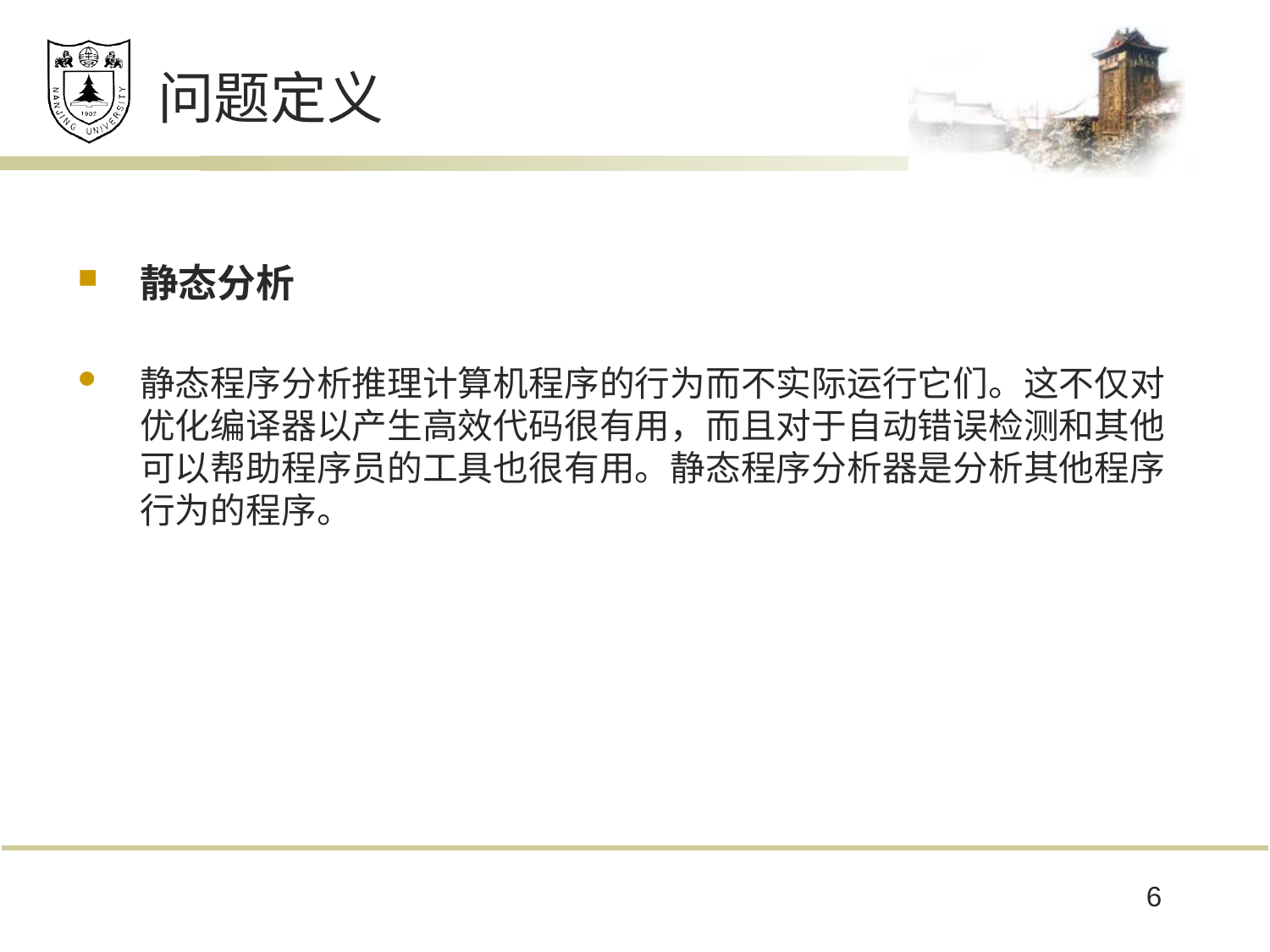

# 问题定义

静态分析

静态程序分析推理计算机程序的行为而不实际运行它们。这不仅对优化编译器以产生高效代码很有用，而且对于自动错误检测和其他可以帮助程序员的工具也很有用。静态程序分析器是分析其他程序行为的程序。

6